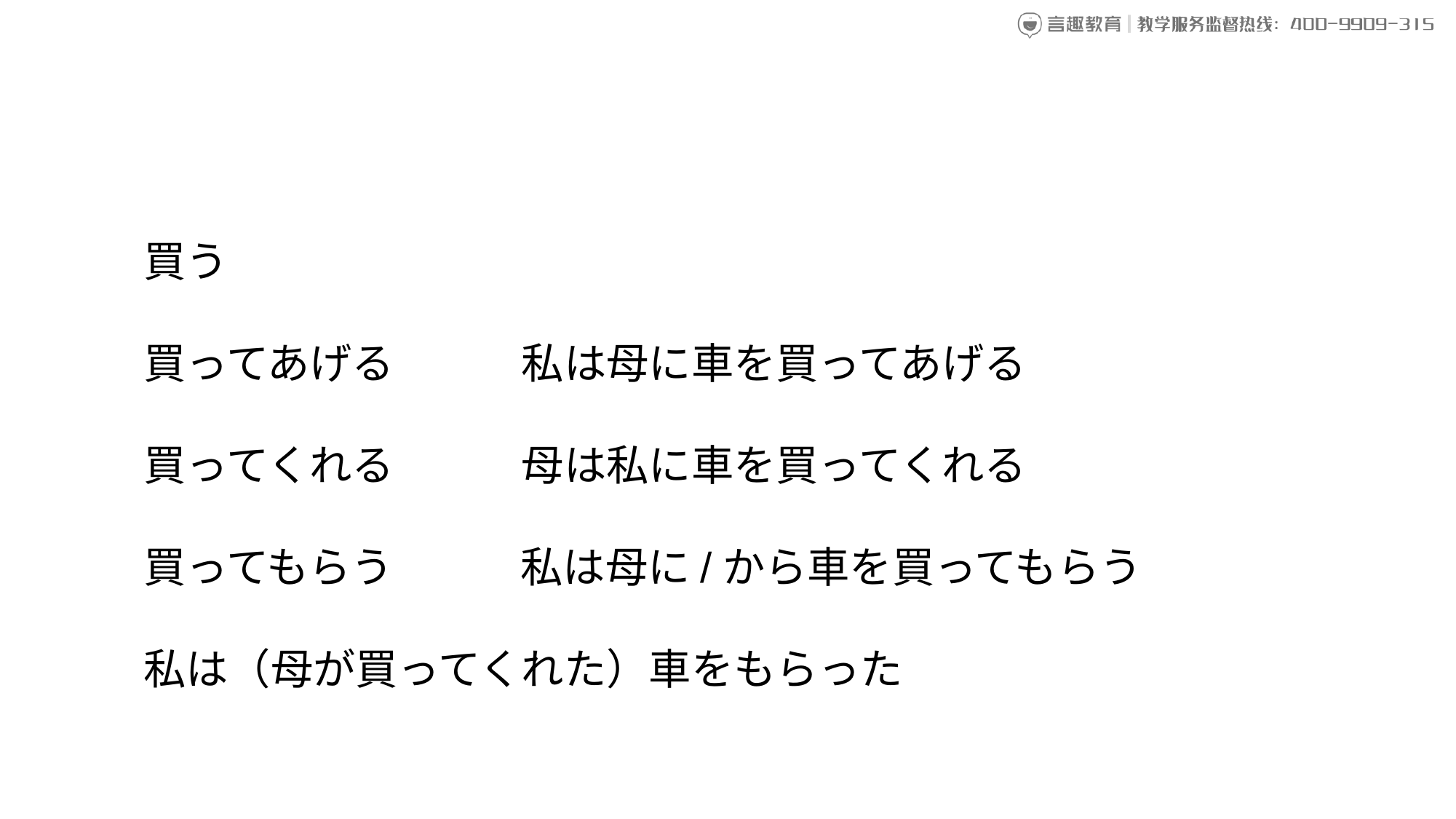

買う

買ってあげる　　　私は母に車を買ってあげる

買ってくれる　　　母は私に車を買ってくれる

買ってもらう　　　私は母に/から車を買ってもらう

私は（母が買ってくれた）車をもらった